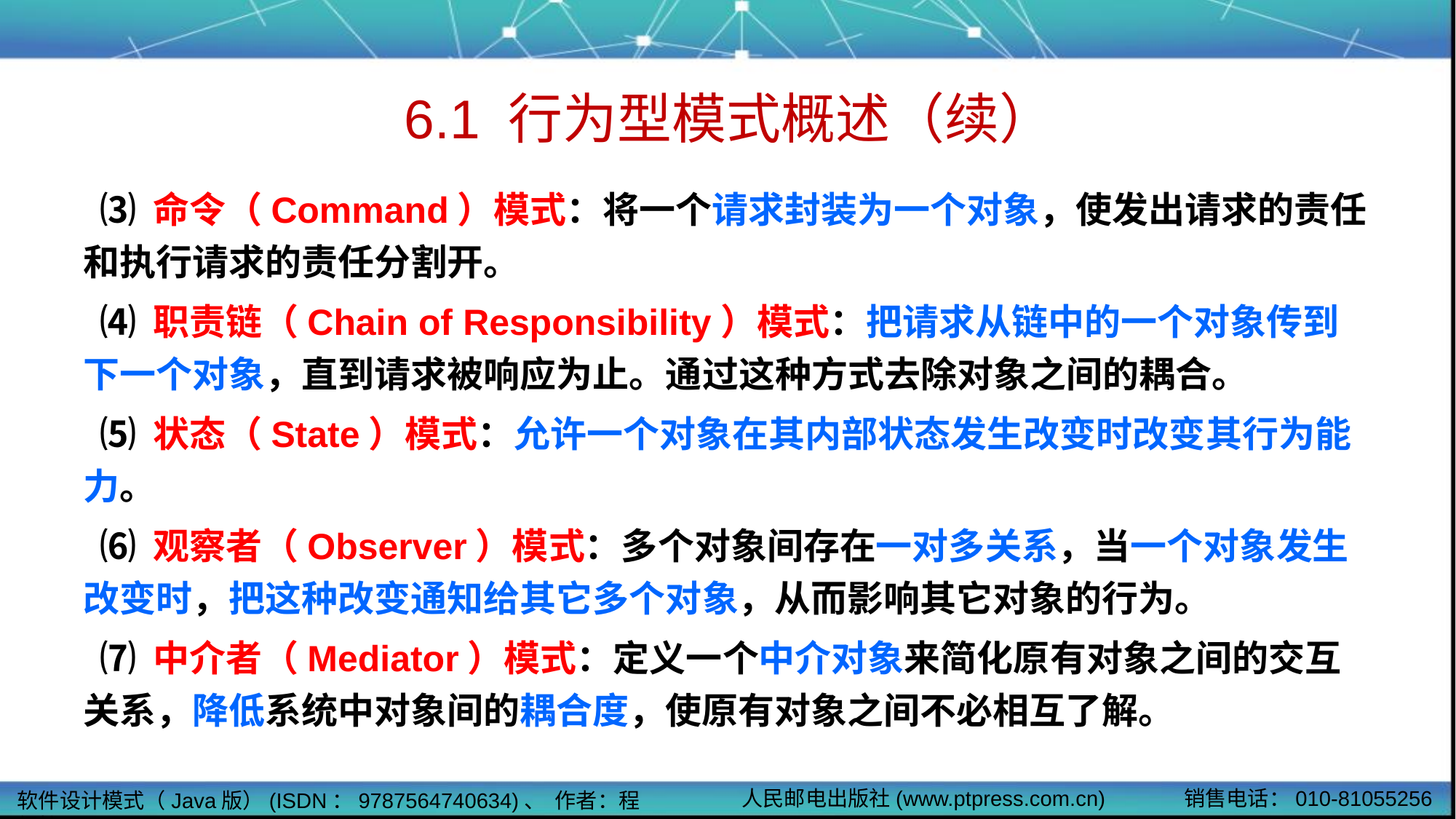

# 6.1 行为型模式概述（续）
  ⑶ 命令（Command）模式：将一个请求封装为一个对象，使发出请求的责任和执行请求的责任分割开。
  ⑷ 职责链（Chain of Responsibility）模式：把请求从链中的一个对象传到下一个对象，直到请求被响应为止。通过这种方式去除对象之间的耦合。
  ⑸ 状态（State）模式：允许一个对象在其内部状态发生改变时改变其行为能力。
  ⑹ 观察者（Observer）模式：多个对象间存在一对多关系，当一个对象发生改变时，把这种改变通知给其它多个对象，从而影响其它对象的行为。
  ⑺ 中介者（Mediator）模式：定义一个中介对象来简化原有对象之间的交互关系，降低系统中对象间的耦合度，使原有对象之间不必相互了解。
人民邮电出版社(www.ptpress.com.cn)
销售电话：010-81055256
软件设计模式（Java版）(ISDN：9787564740634)、  作者：程细柱